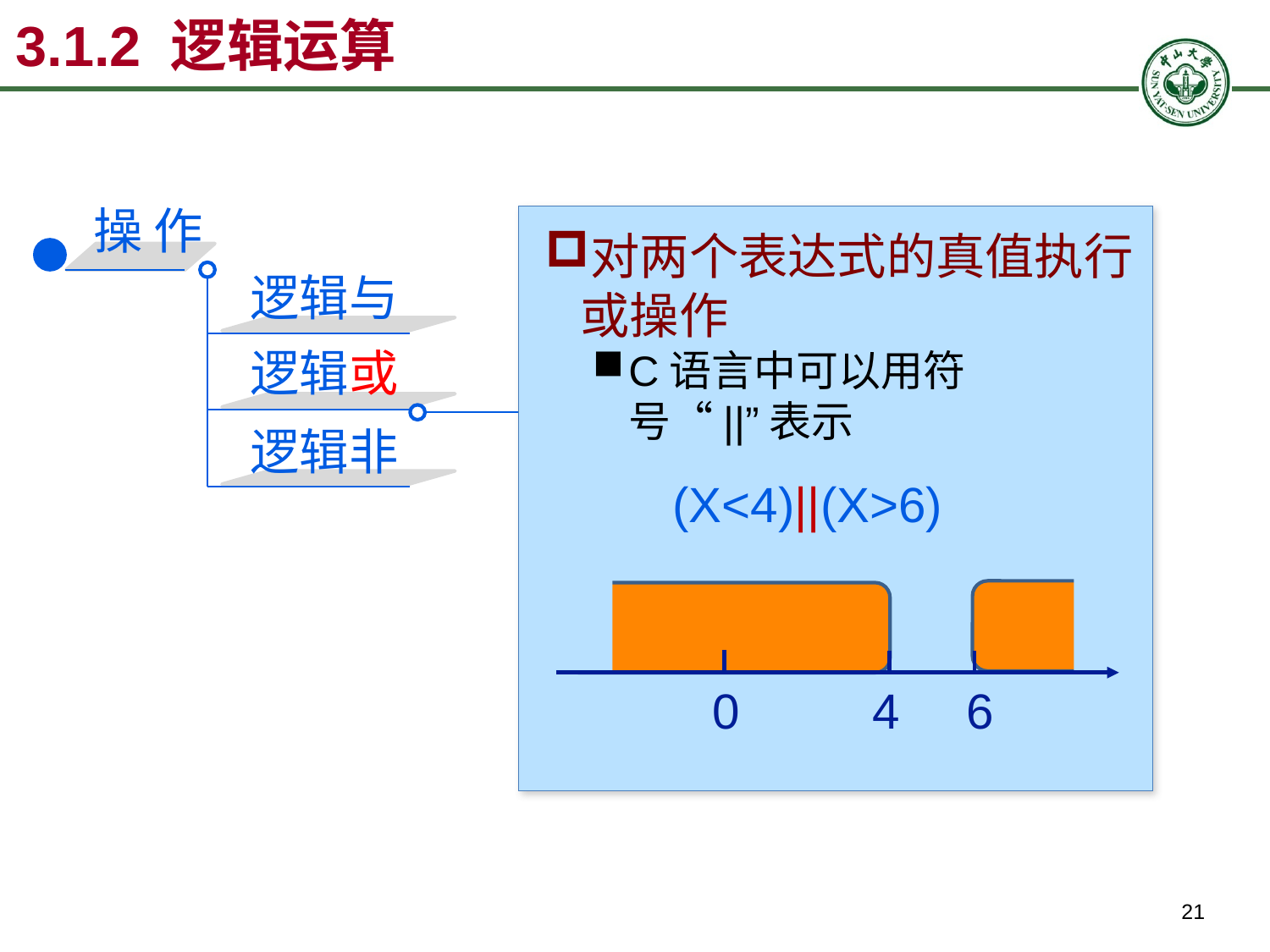

# 3.1.2 逻辑运算
操 作

对两个表达式的真值执行或操作
C语言中可以用符号“||”表示

逻辑与

逻辑或

逻辑非
(X<4)||(X>6)

4
6
0